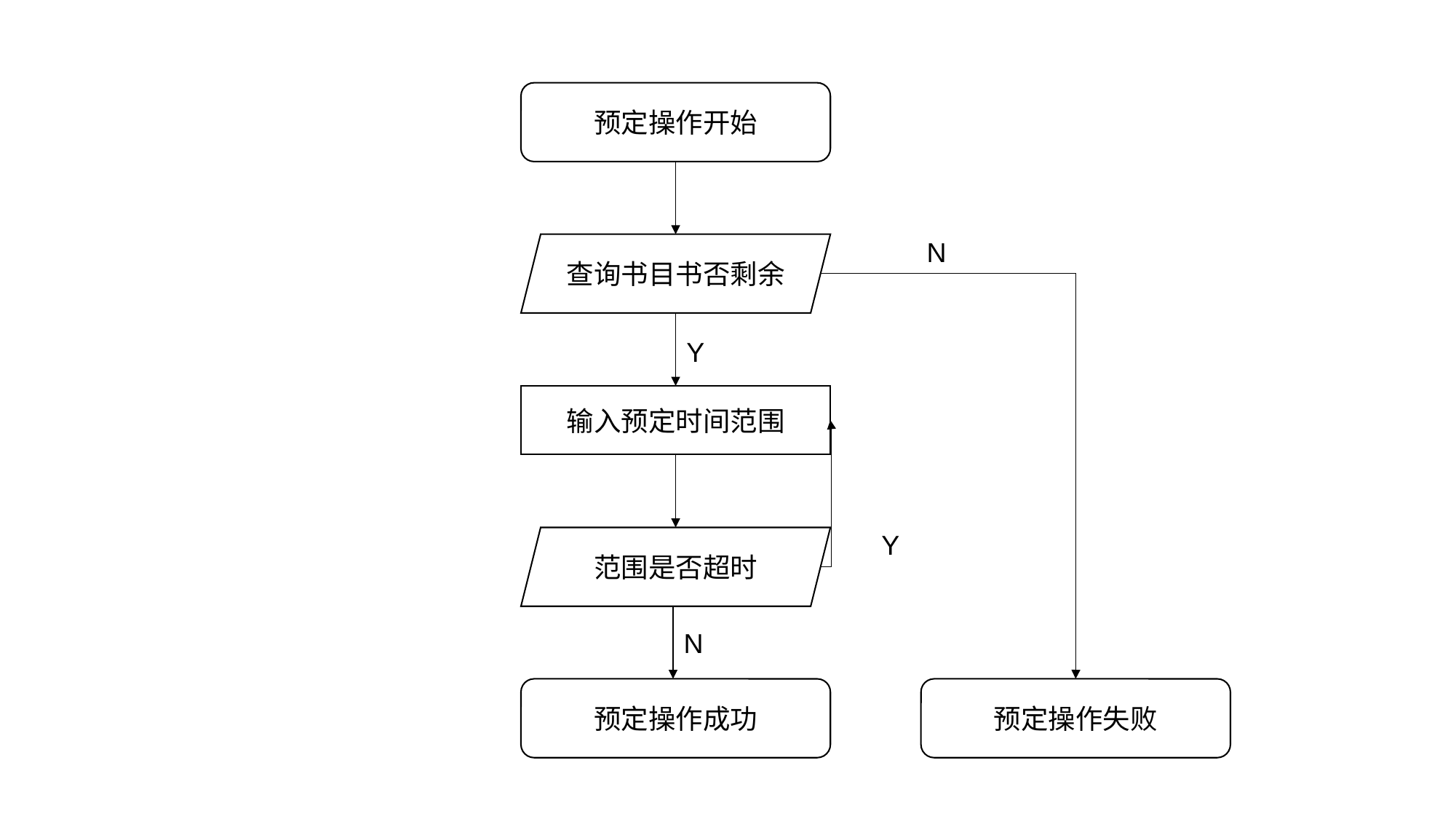

预定操作开始
N
查询书目书否剩余
Y
输入预定时间范围
Y
范围是否超时
N
预定操作成功
预定操作失败